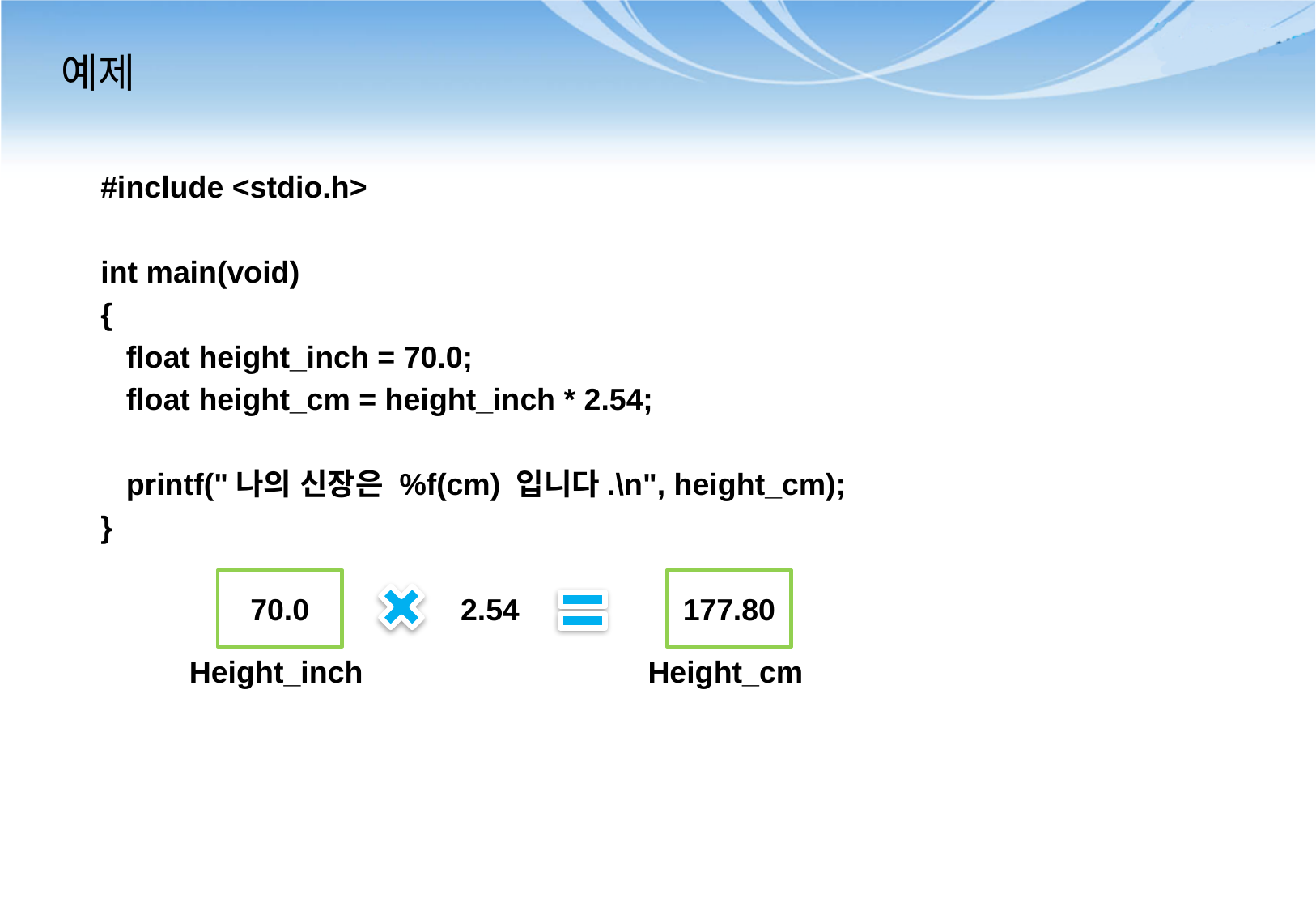

# 예제
#include <stdio.h>

int main(void)
{
   float height_inch = 70.0;
   float height_cm = height_inch * 2.54;

   printf("나의 신장은 %f(cm) 입니다.\n", height_cm);
}
70.0
Height_inch
177.80
Height_cm

2.54